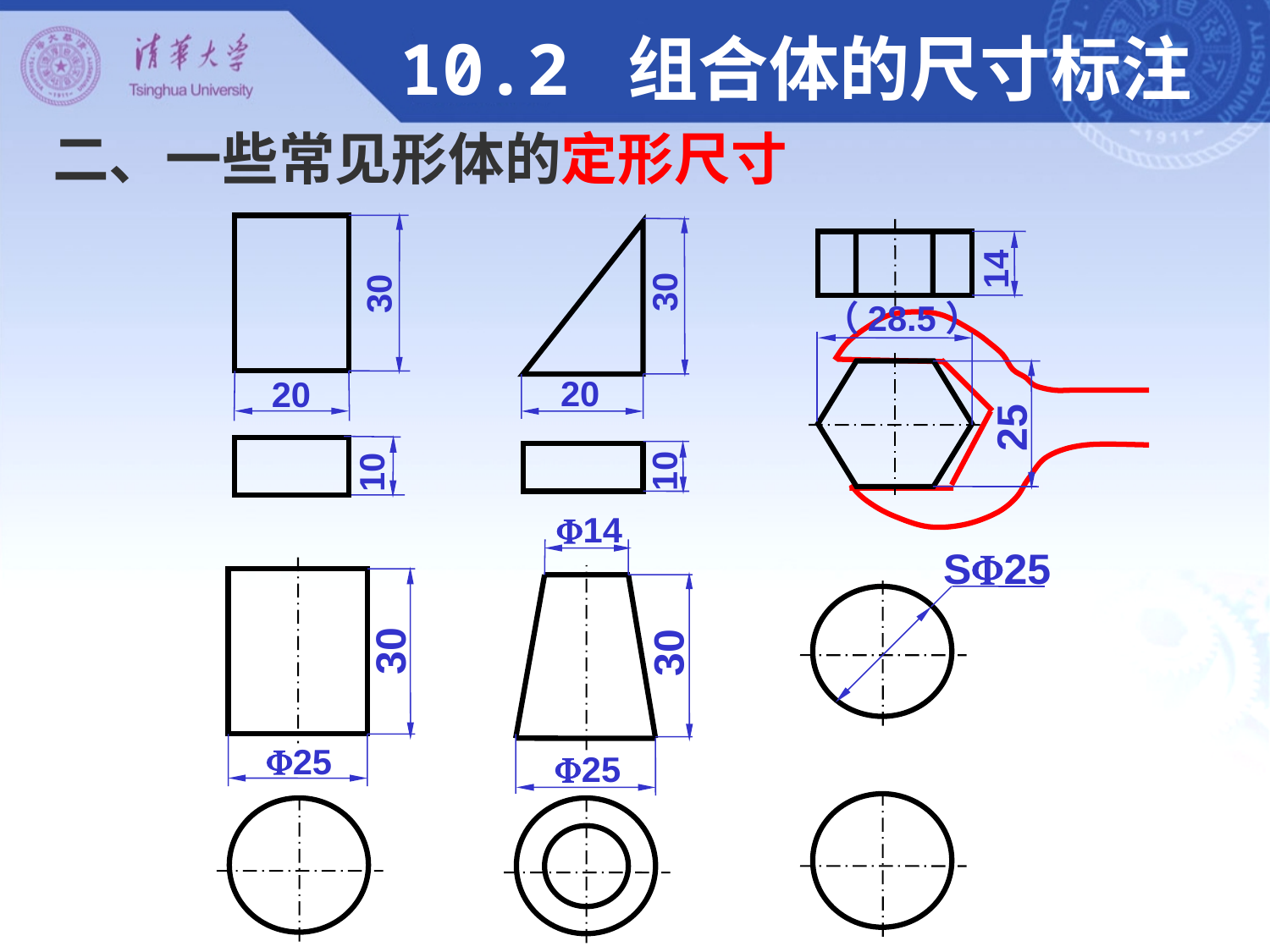

10.2 组合体的尺寸标注

二、一些常见形体的定形尺寸

30
20

10

30
20

10

14
（28.5）

25

Φ14

30

Φ25

SΦ25

30
Φ25